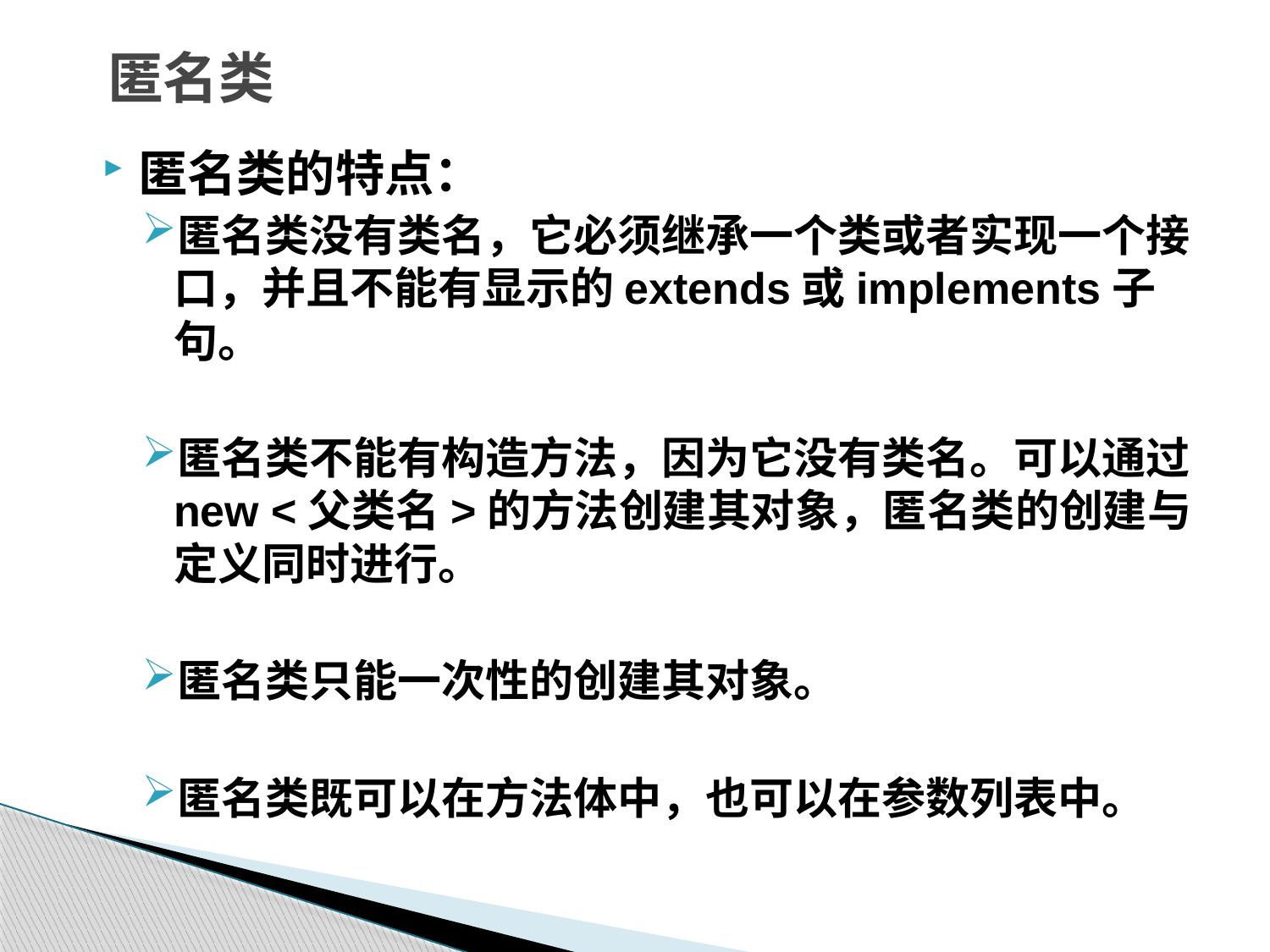

# 匿名类
匿名类的特点：
匿名类没有类名，它必须继承一个类或者实现一个接口，并且不能有显示的extends或implements子句。

匿名类不能有构造方法，因为它没有类名。可以通过new <父类名>的方法创建其对象，匿名类的创建与定义同时进行。

匿名类只能一次性的创建其对象。

匿名类既可以在方法体中，也可以在参数列表中。